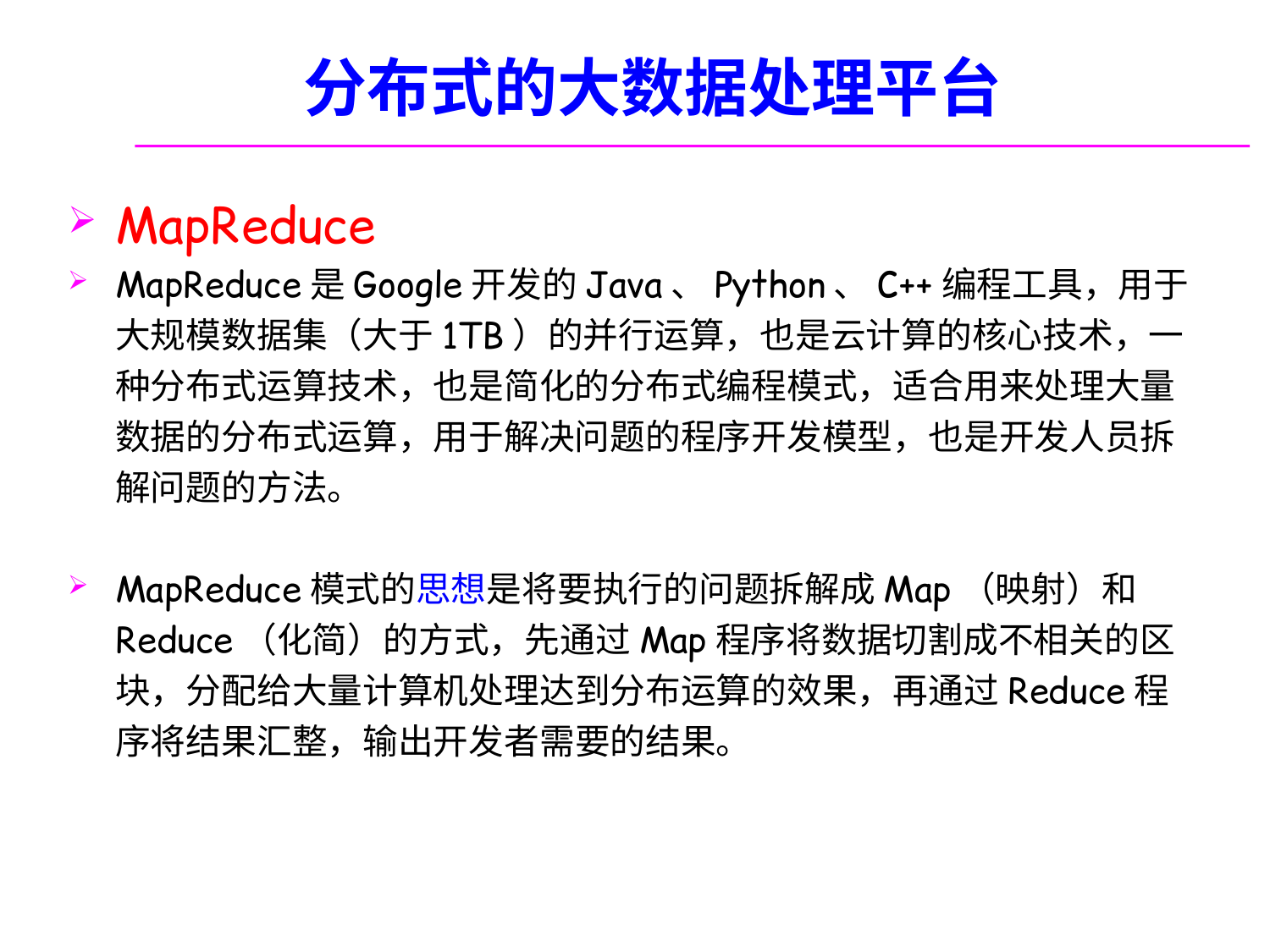

# 分布式的大数据处理平台
MapReduce
MapReduce是Google开发的Java、Python、C++编程工具，用于大规模数据集（大于1TB）的并行运算，也是云计算的核心技术，一种分布式运算技术，也是简化的分布式编程模式，适合用来处理大量数据的分布式运算，用于解决问题的程序开发模型，也是开发人员拆解问题的方法。

MapReduce模式的思想是将要执行的问题拆解成Map（映射）和Reduce（化简）的方式，先通过Map程序将数据切割成不相关的区块，分配给大量计算机处理达到分布运算的效果，再通过Reduce程序将结果汇整，输出开发者需要的结果。
53